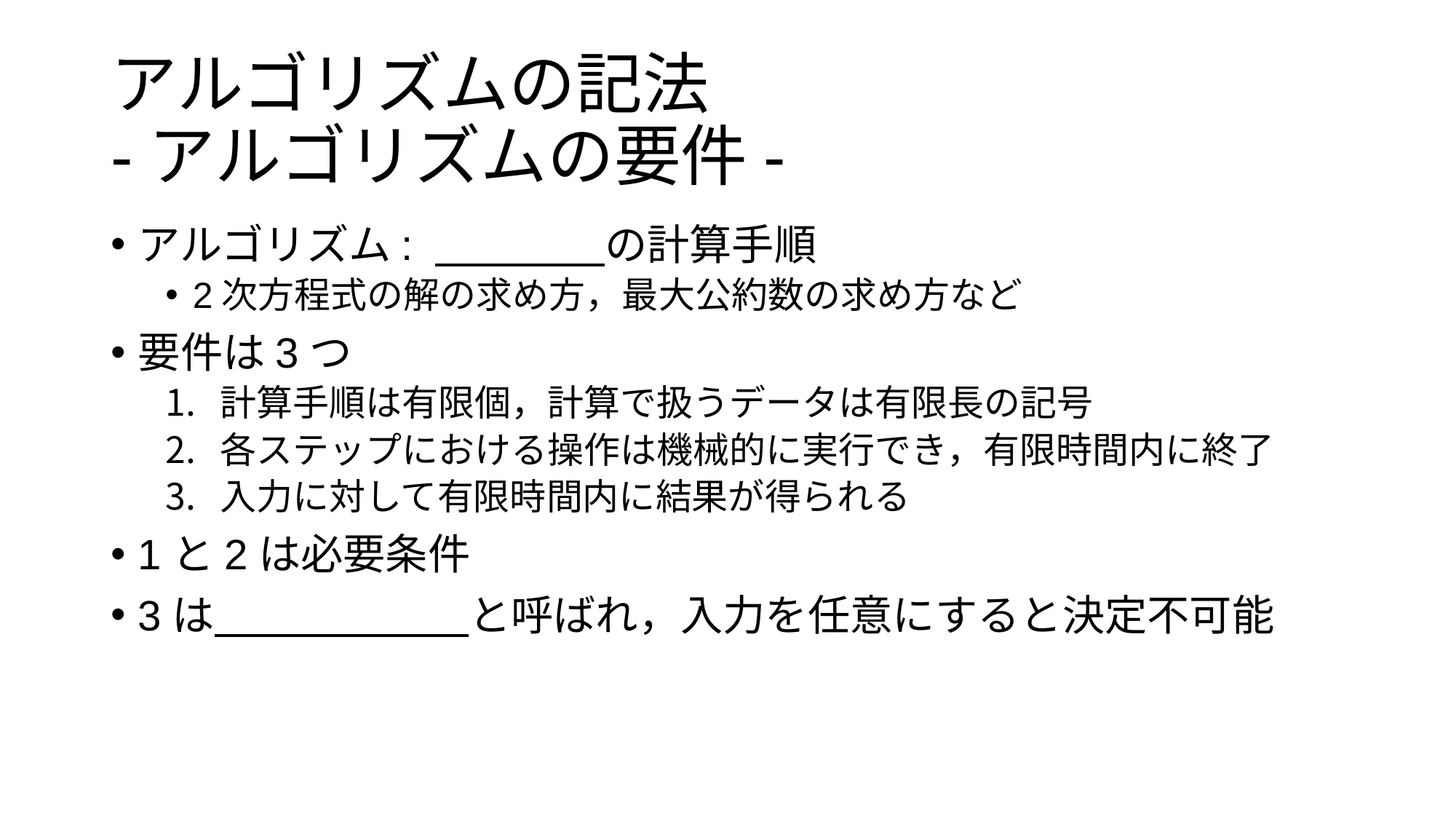

# アルゴリズムの記法 -アルゴリズムの要件-
アルゴリズム: 　　　　の計算手順
2次方程式の解の求め方，最大公約数の求め方など
要件は3つ
計算手順は有限個，計算で扱うデータは有限長の記号
各ステップにおける操作は機械的に実行でき，有限時間内に終了
入力に対して有限時間内に結果が得られる
1と2は必要条件
3は　　　　　　と呼ばれ，入力を任意にすると決定不可能